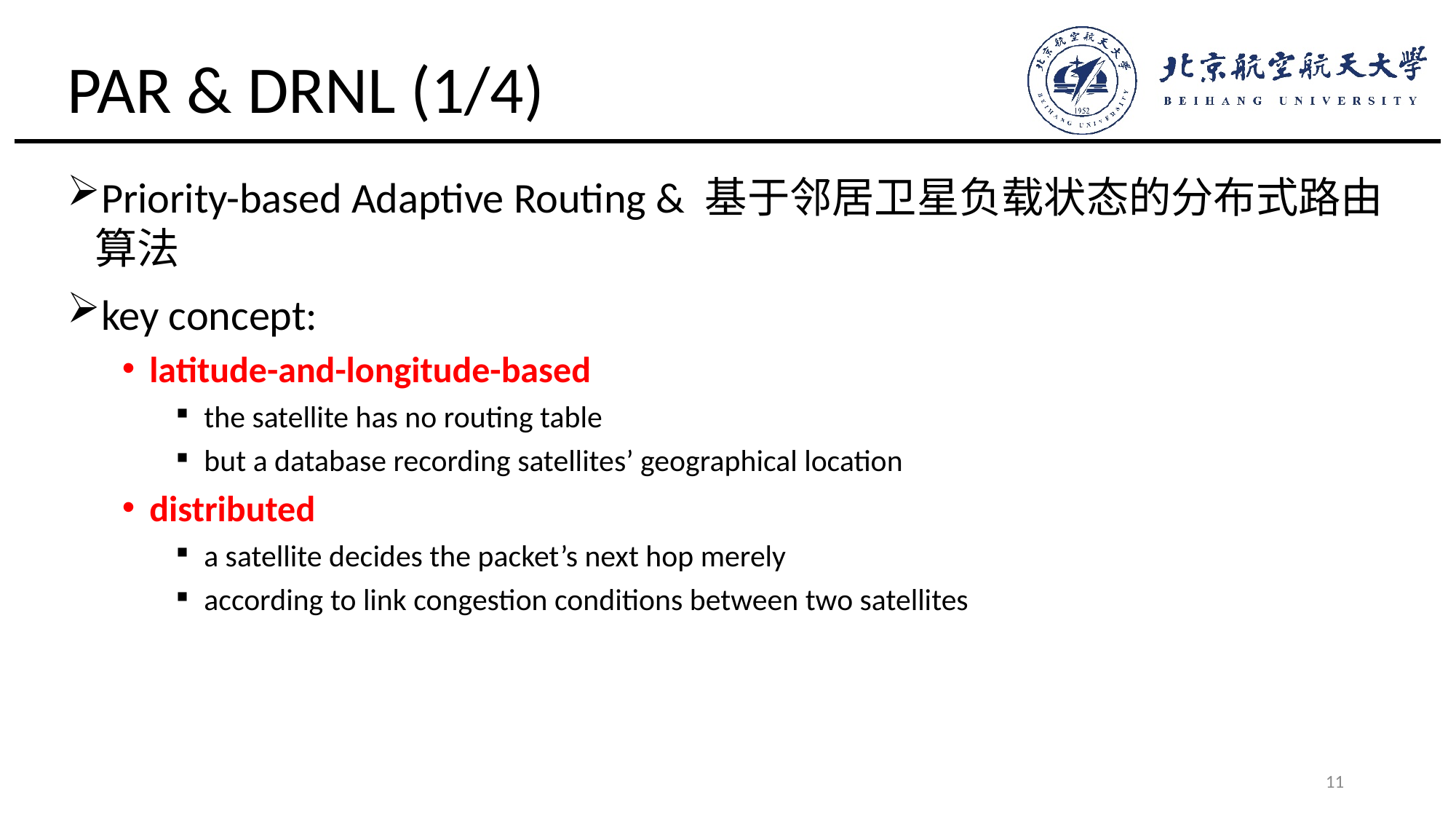

# PAR & DRNL (1/4)
Priority-based Adaptive Routing & 基于邻居卫星负载状态的分布式路由算法
key concept:
latitude-and-longitude-based
the satellite has no routing table
but a database recording satellites’ geographical location
distributed
a satellite decides the packet’s next hop merely
according to link congestion conditions between two satellites

11